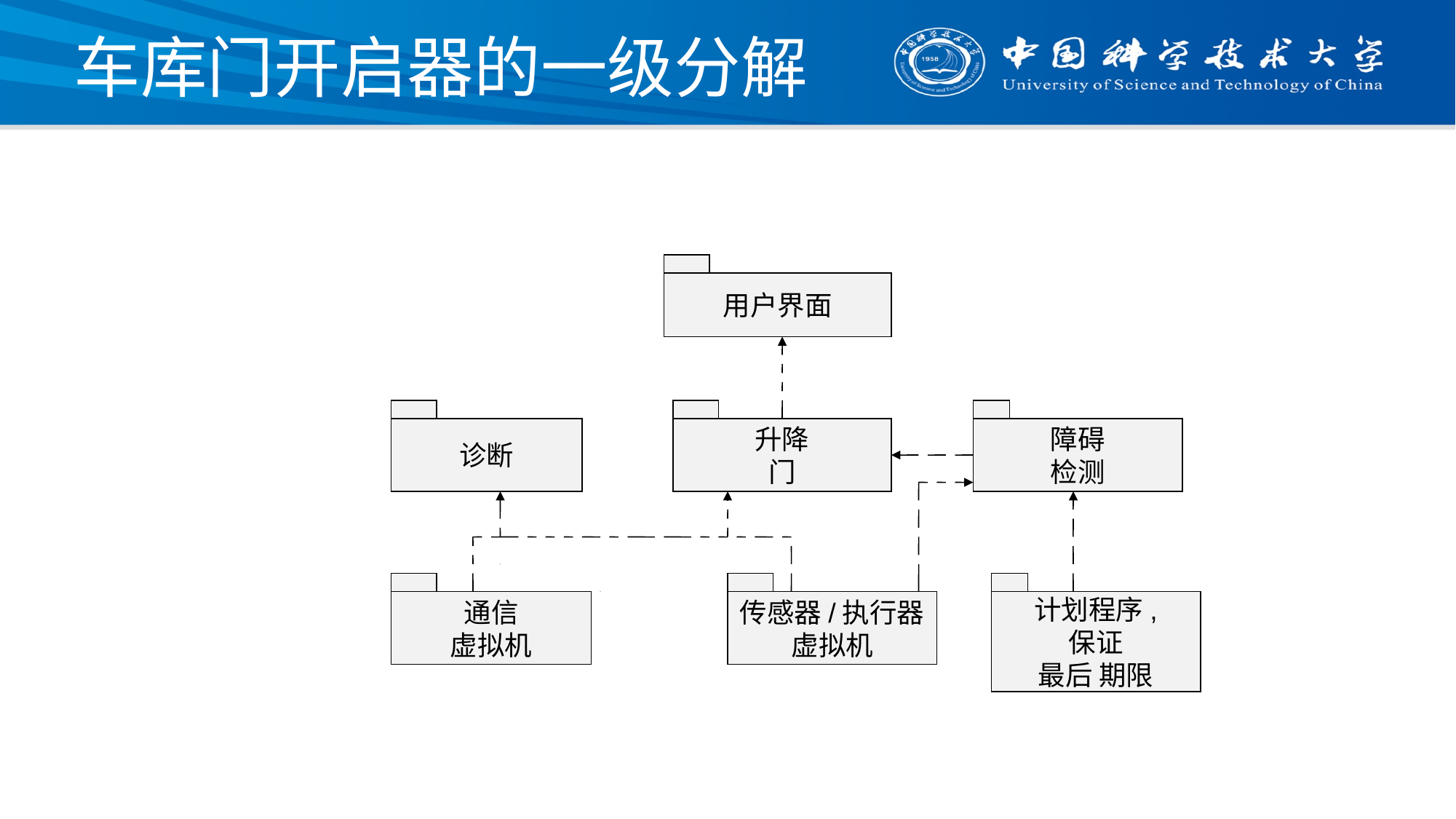

# 车库门开启器的一级分解

用户界面

诊断
升降
门
障碍
检测

通信
虚拟机

传感器/执行器
虚拟机
计划程序,
保证
最后 期限